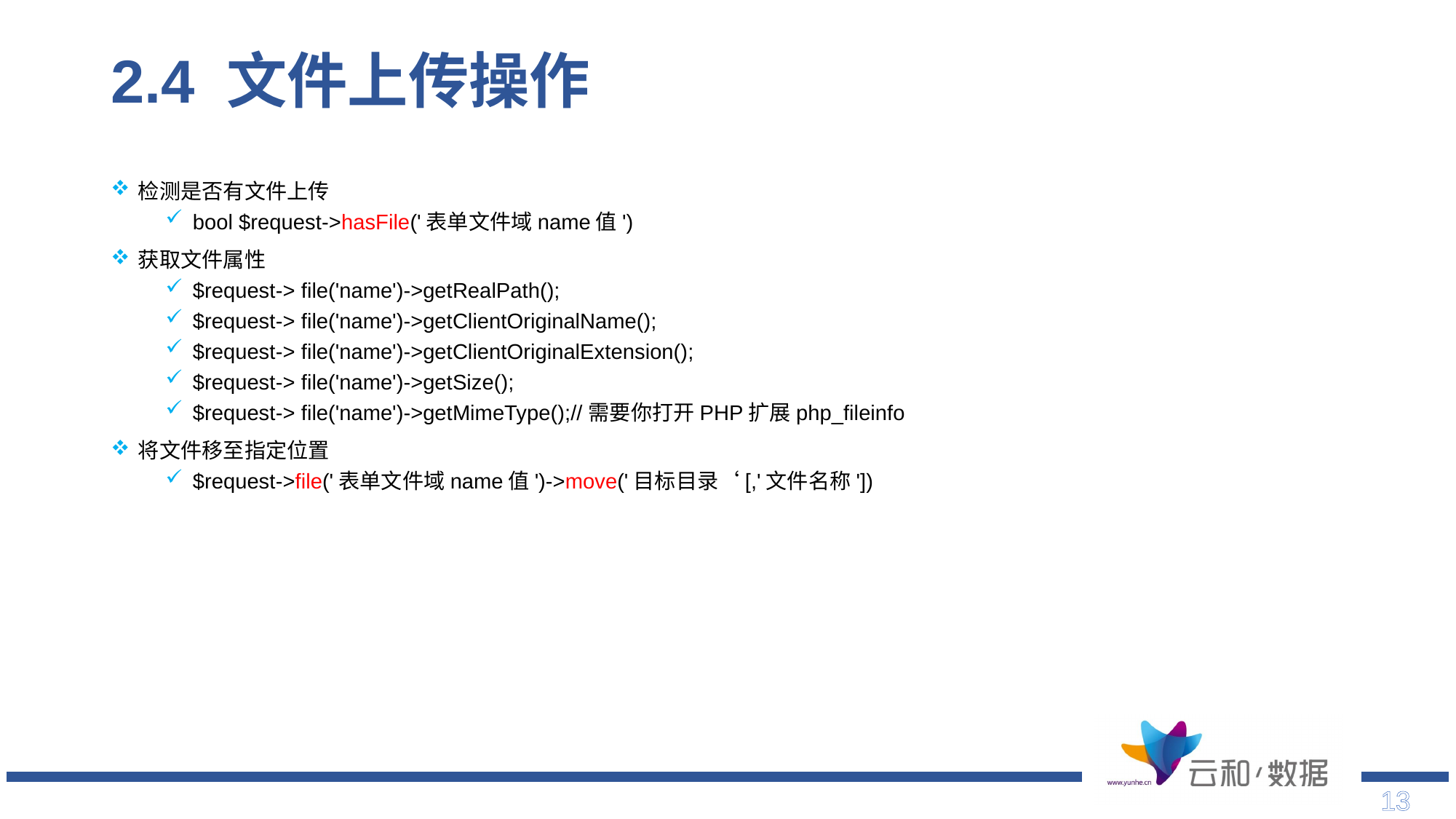

# 2.4 文件上传操作
检测是否有文件上传
bool $request->hasFile('表单文件域name值')
获取文件属性
$request-> file('name')->getRealPath();
$request-> file('name')->getClientOriginalName();
$request-> file('name')->getClientOriginalExtension();
$request-> file('name')->getSize();
$request-> file('name')->getMimeType();//需要你打开PHP扩展php_fileinfo
将文件移至指定位置
$request->file('表单文件域name值')->move('目标目录‘[,'文件名称'])